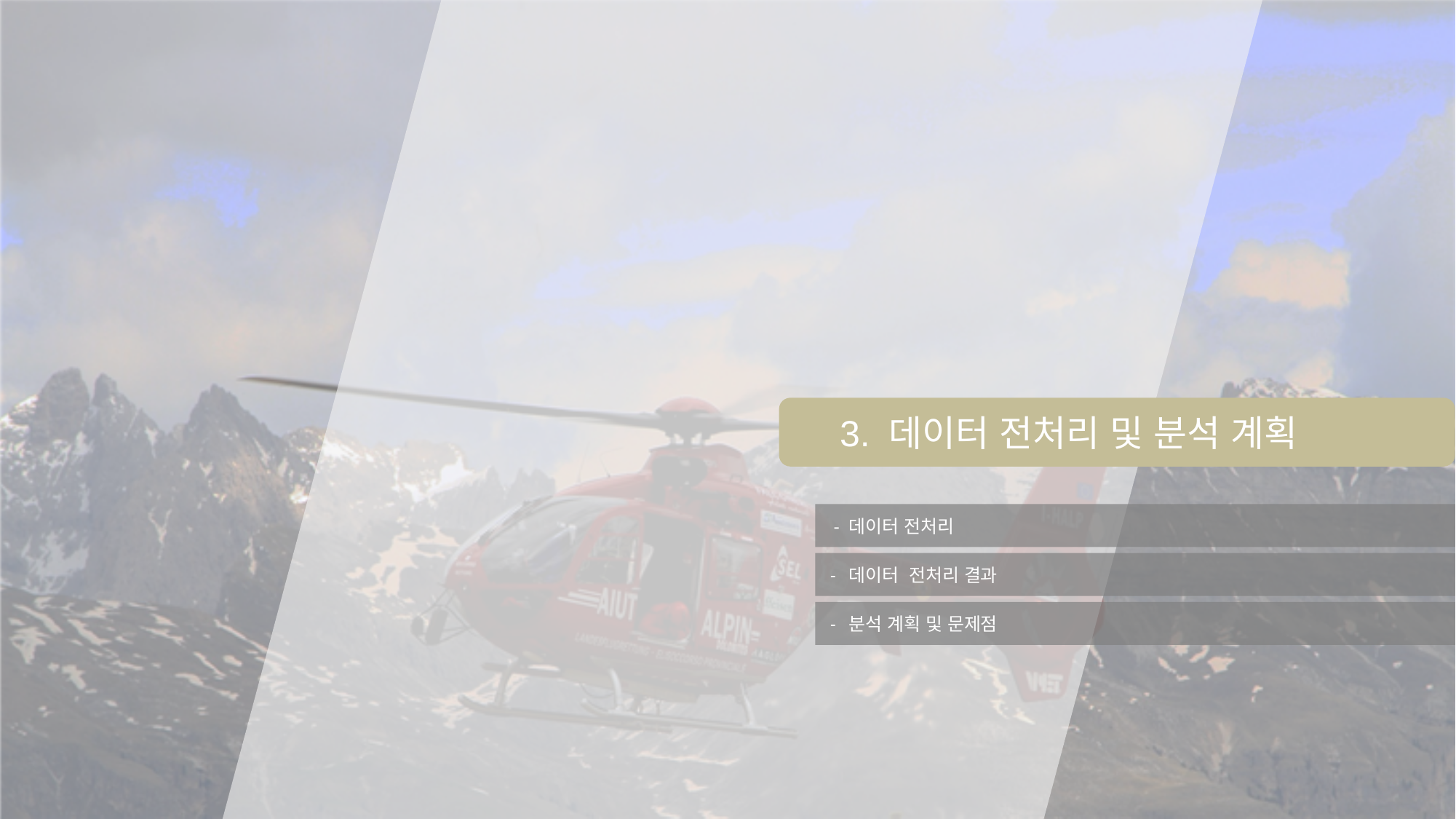

3. 데이터 전처리 및 분석 계획

- 데이터 전처리
 -  데이터  전처리 결과
 -  분석 계획 및 문제점